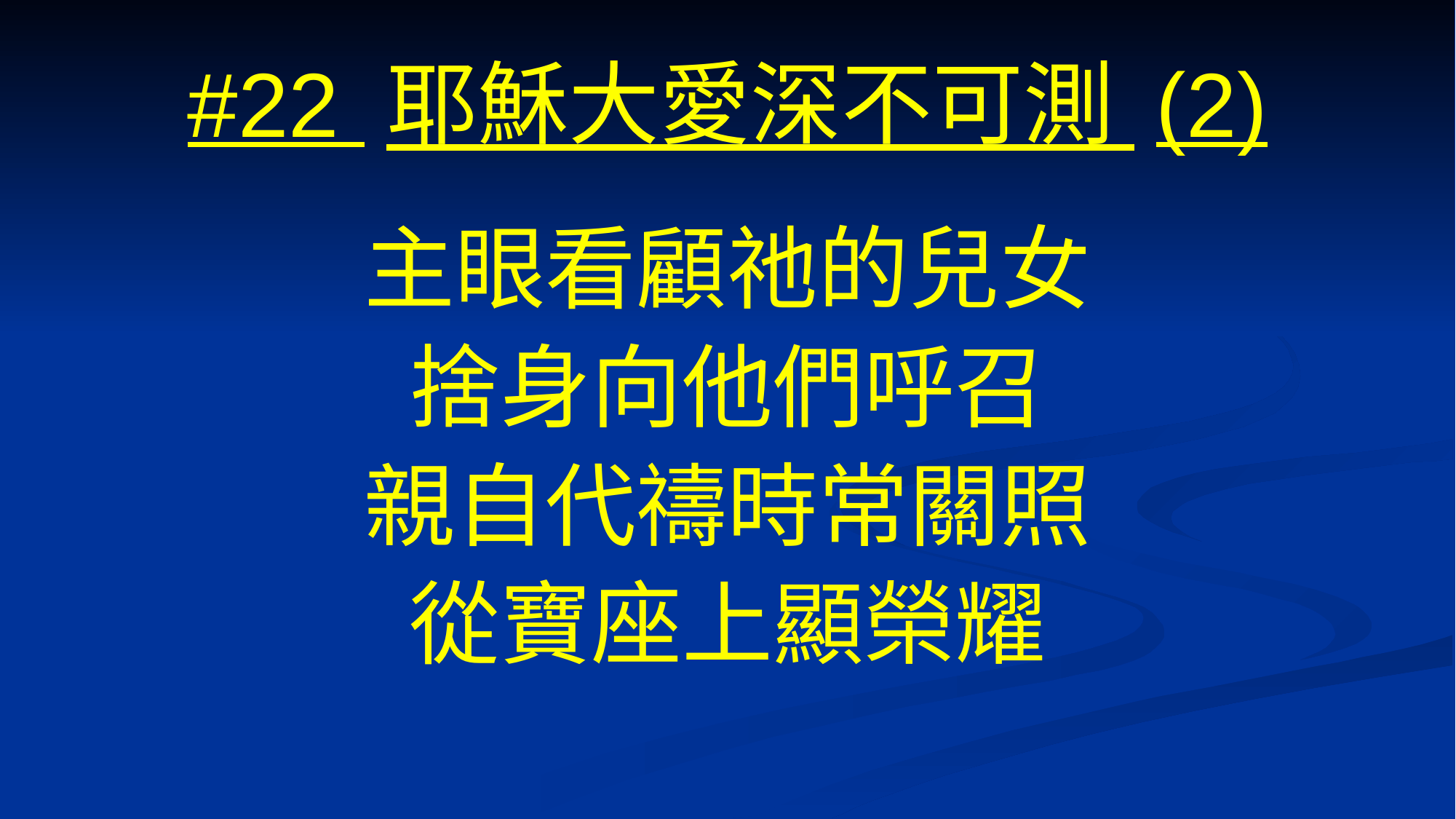

# #22 耶穌大愛深不可測 (2)
主眼看顧祂的兒女
捨身向他們呼召
親自代禱時常關照
從寶座上顯榮耀